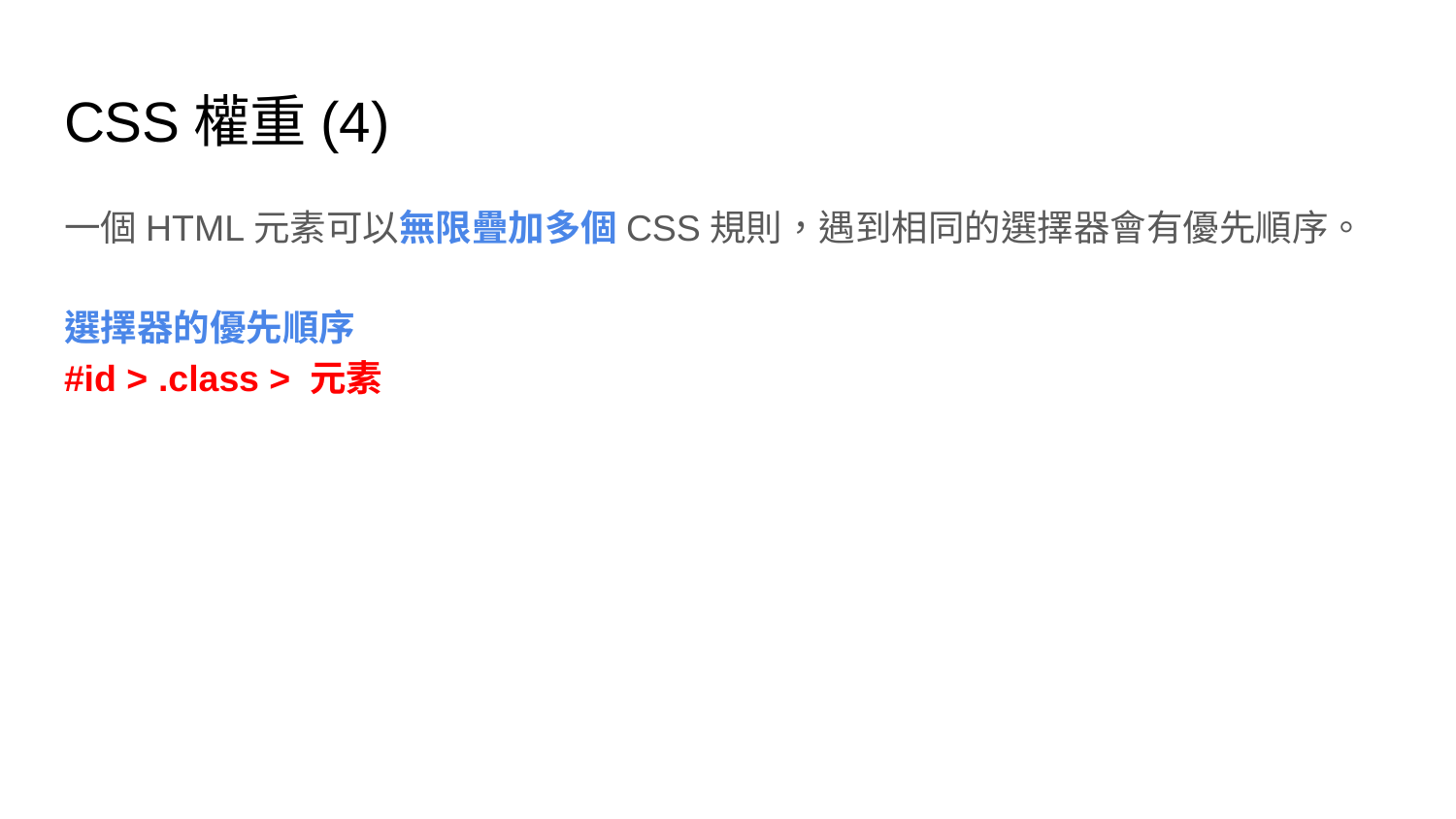

# CSS權重(4)
一個HTML元素可以無限疊加多個CSS規則，遇到相同的選擇器會有優先順序。
選擇器的優先順序
#id > .class > 元素